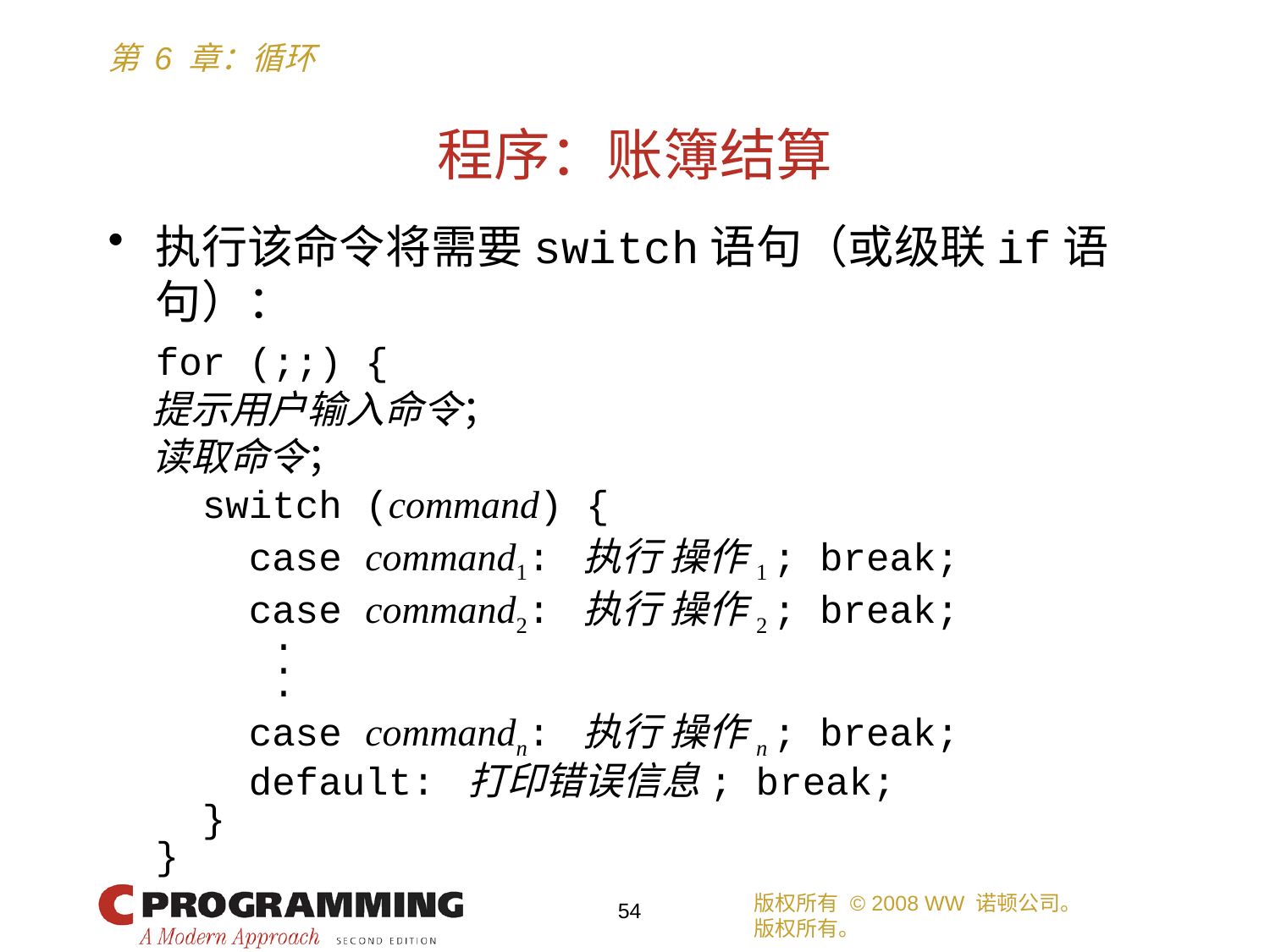

# 程序：账簿结算
执行该命令将需要switch语句（或级联if语句）：
	for (;;) {
    提示用户输入命令；
    读取命令；
	  switch (command) {
	    case command1: 执行 操作1 ; break;
	    case command2: 执行 操作2 ; break;
	     .
	     .
	     .
	    case commandn: 执行 操作n ; break;
	    default: 打印错误信息; break;
	  }
	}
版权所有 © 2008 WW 诺顿公司。
版权所有。
54